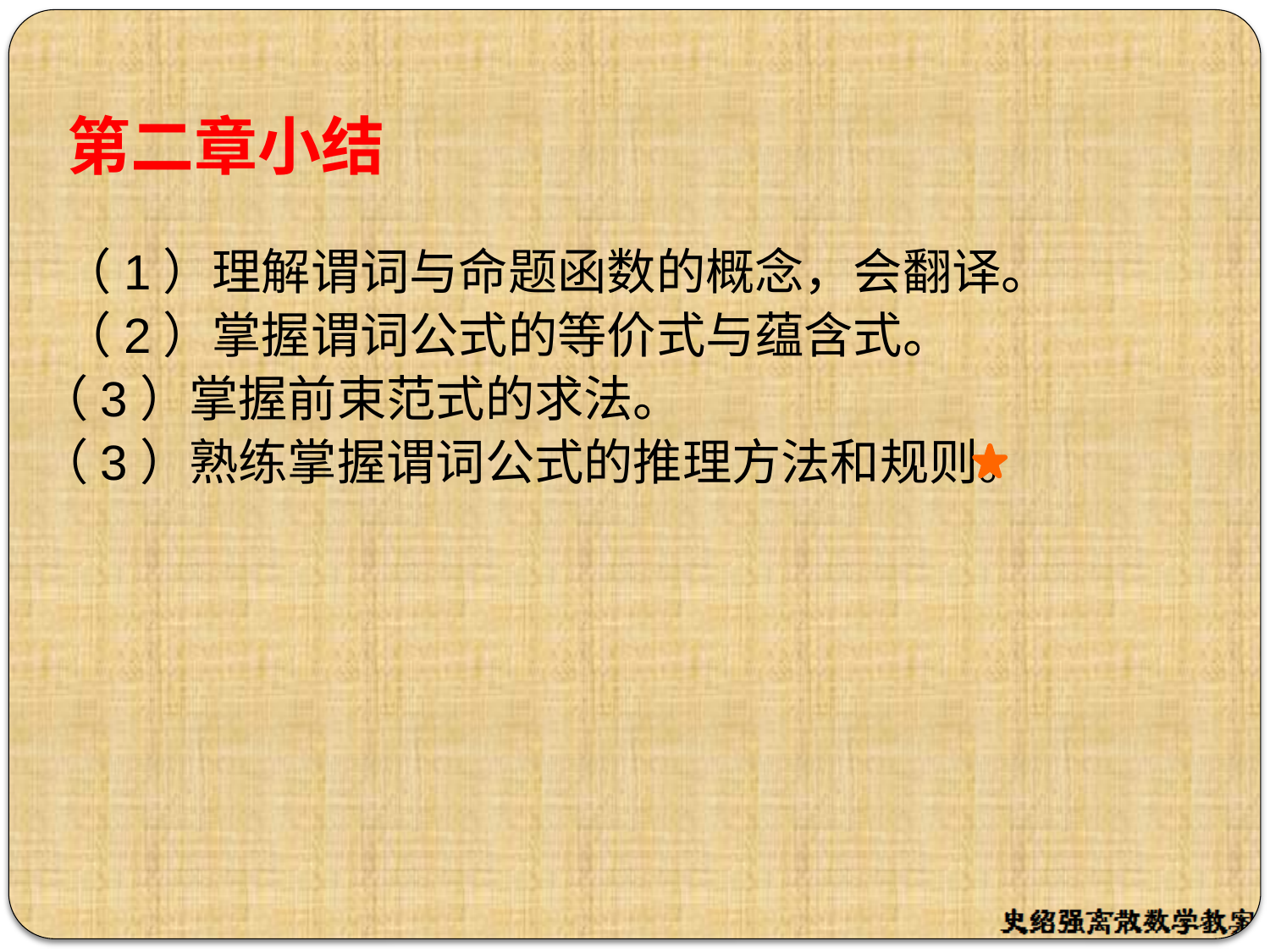

# 第二章小结
 （1）理解谓词与命题函数的概念，会翻译。
 （2）掌握谓词公式的等价式与蕴含式。
（3）掌握前束范式的求法。
（3）熟练掌握谓词公式的推理方法和规则。